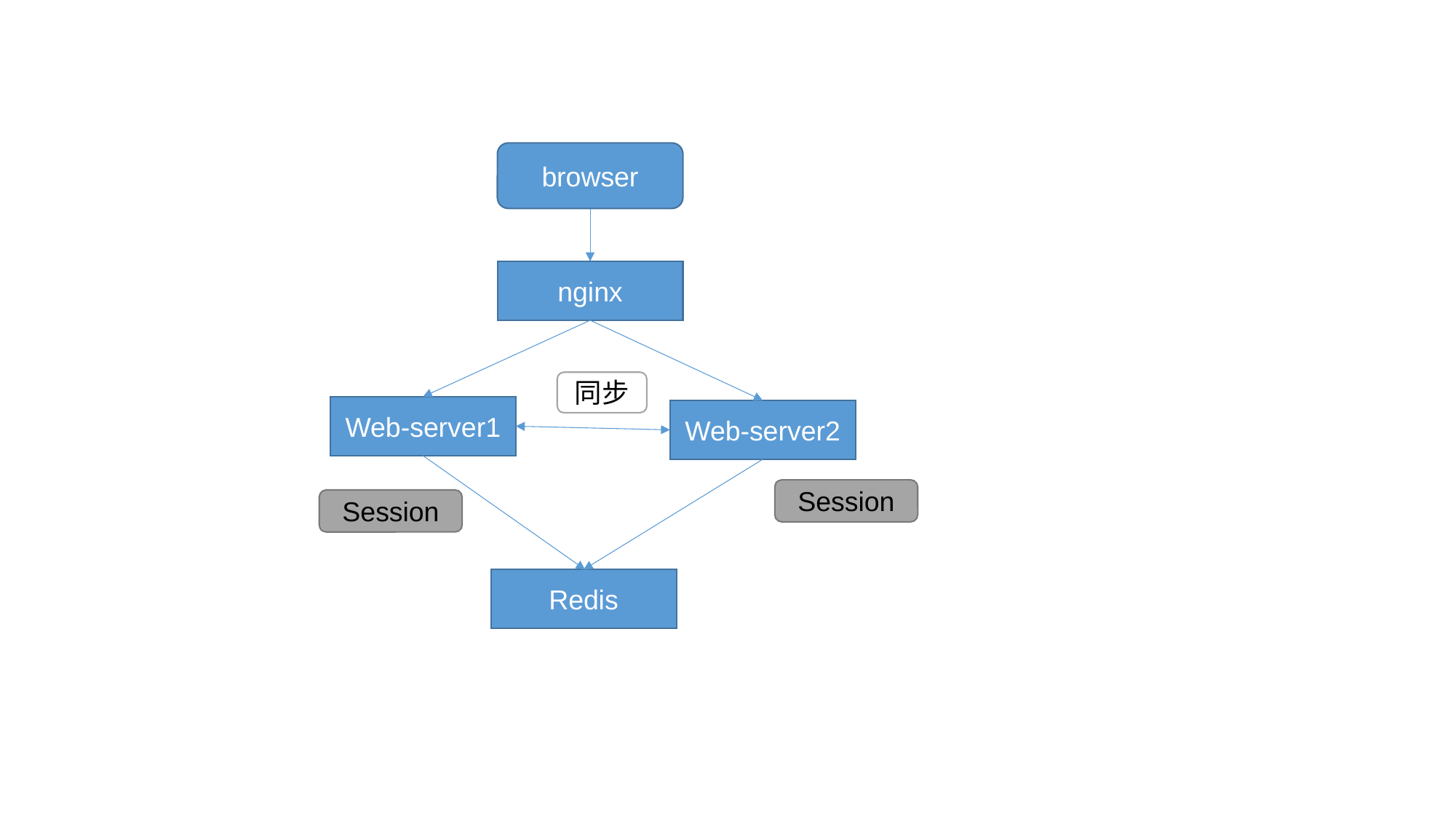

#
browser
nginx
同步
Web-server1
Web-server2
Session
Session
Redis